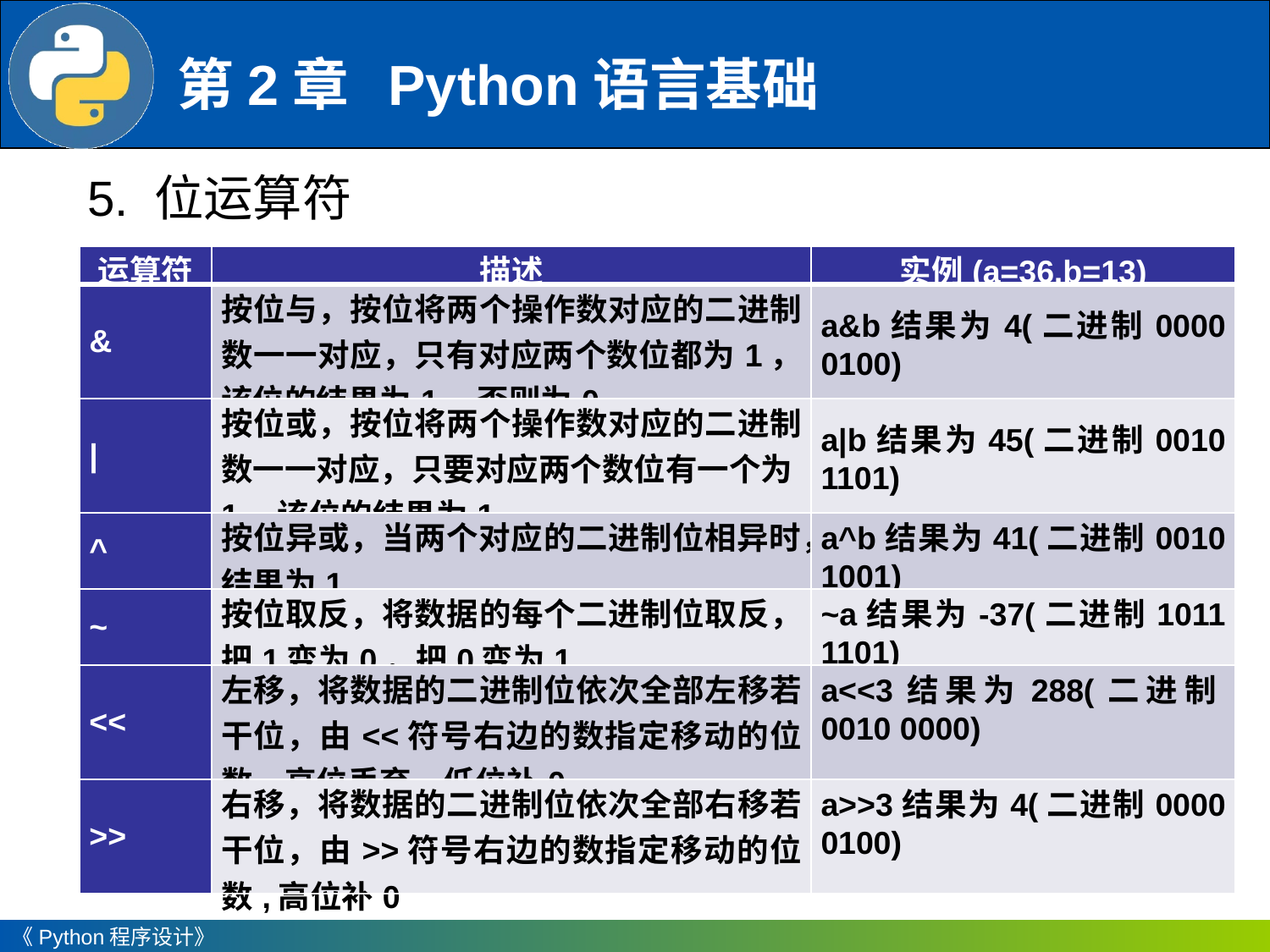

5. 位运算符
| 运算符 | 描述 | 实例(a=36,b=13) |
| --- | --- | --- |
| & | 按位与，按位将两个操作数对应的二进制数一一对应，只有对应两个数位都为1，该位的结果为1，否则为0 | a&b结果为4(二进制0000 0100) |
| | | 按位或，按位将两个操作数对应的二进制数一一对应，只要对应两个数位有一个为1，该位的结果为1 | a|b结果为45(二进制0010 1101) |
| ^ | 按位异或，当两个对应的二进制位相异时，结果为1 | a^b结果为41(二进制0010 1001) |
| ~ | 按位取反，将数据的每个二进制位取反，把1变为0，把0变为1 | ~a结果为-37(二进制1011 1101) |
| << | 左移，将数据的二进制位依次全部左移若干位，由<<符号右边的数指定移动的位数，高位丢弃，低位补0 | a<<3结果为288(二进制0010 0000) |
| >> | 右移，将数据的二进制位依次全部右移若干位，由>>符号右边的数指定移动的位数,高位补0 | a>>3结果为4(二进制0000 0100) |